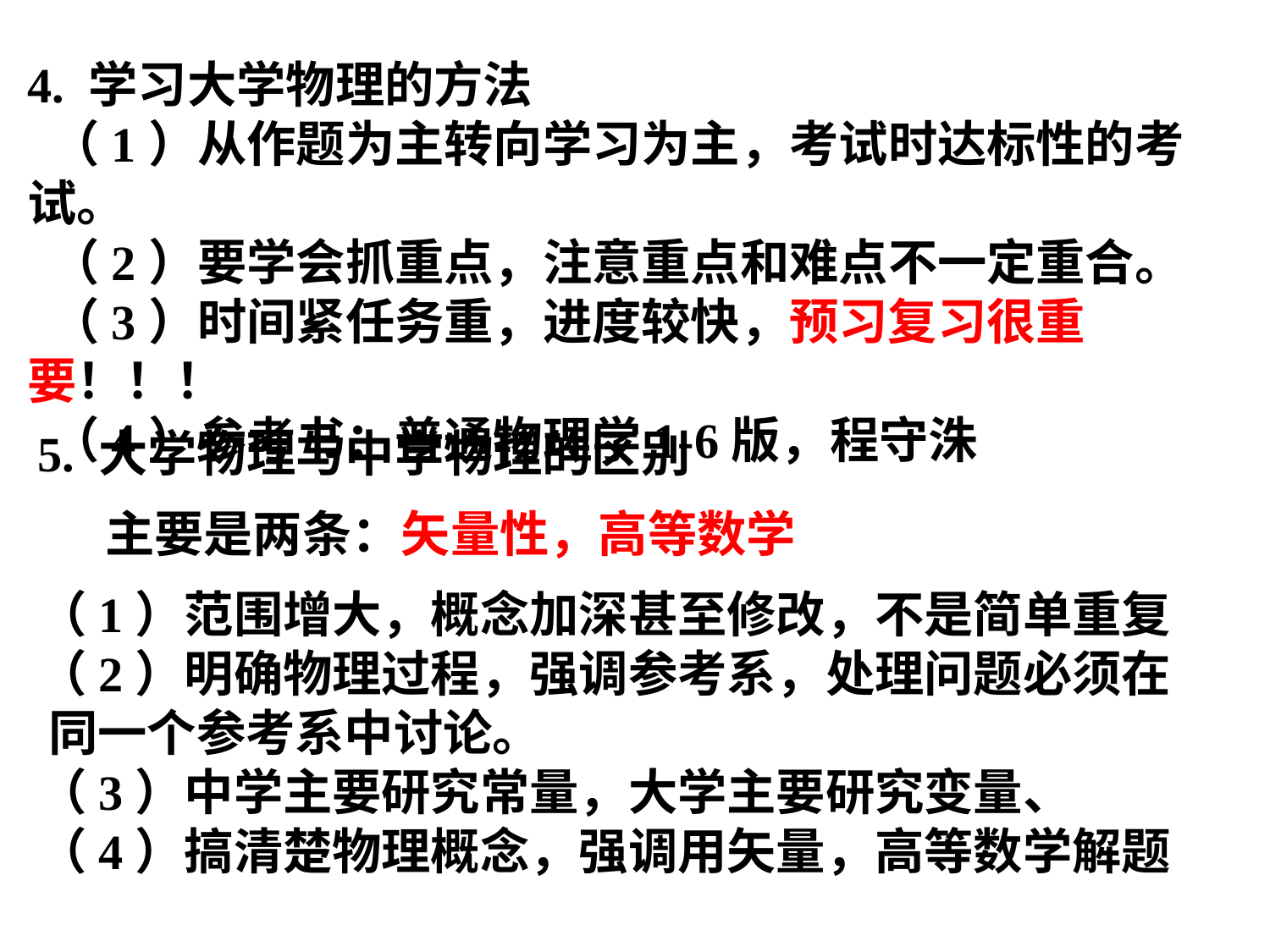

4. 学习大学物理的方法
 （1）从作题为主转向学习为主，考试时达标性的考试。
 （2）要学会抓重点，注意重点和难点不一定重合。
 （3）时间紧任务重，进度较快，预习复习很重要！！！
 （4）参考书：普通物理学1-6版，程守洙
5. 大学物理与中学物理的区别
     主要是两条：矢量性，高等数学
（1）范围增大，概念加深甚至修改，不是简单重复
（2）明确物理过程，强调参考系，处理问题必须在  同一个参考系中讨论。
（3）中学主要研究常量，大学主要研究变量、
（4）搞清楚物理概念，强调用矢量，高等数学解题